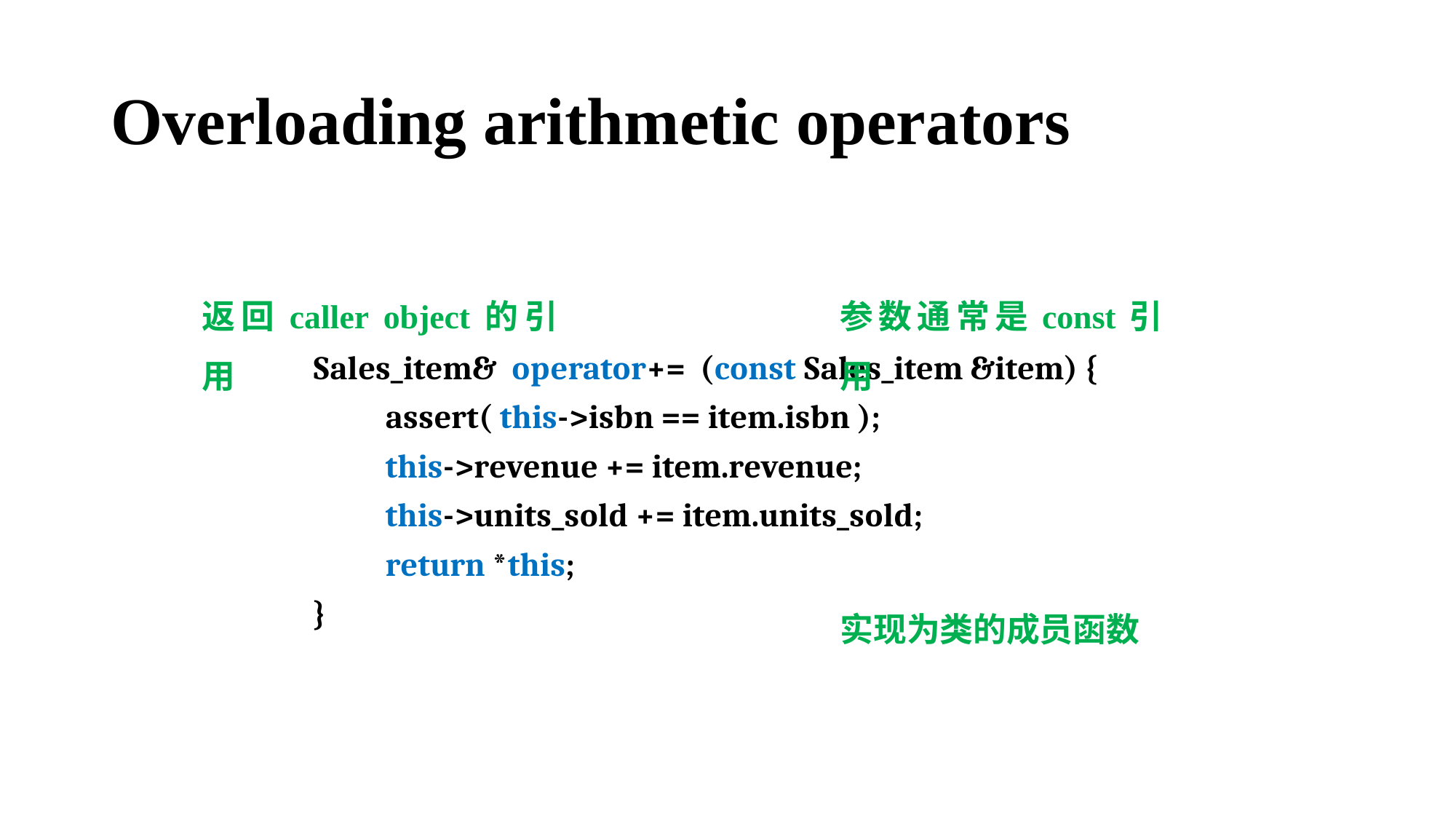

# Overloading arithmetic operators
返回caller object的引用
参数通常是const引用
Sales_item&  operator+=  (const Sales_item &item) {
          assert( this->isbn == item.isbn );
          this->revenue += item.revenue;
          this->units_sold += item.units_sold;
          return *this;
}
实现为类的成员函数